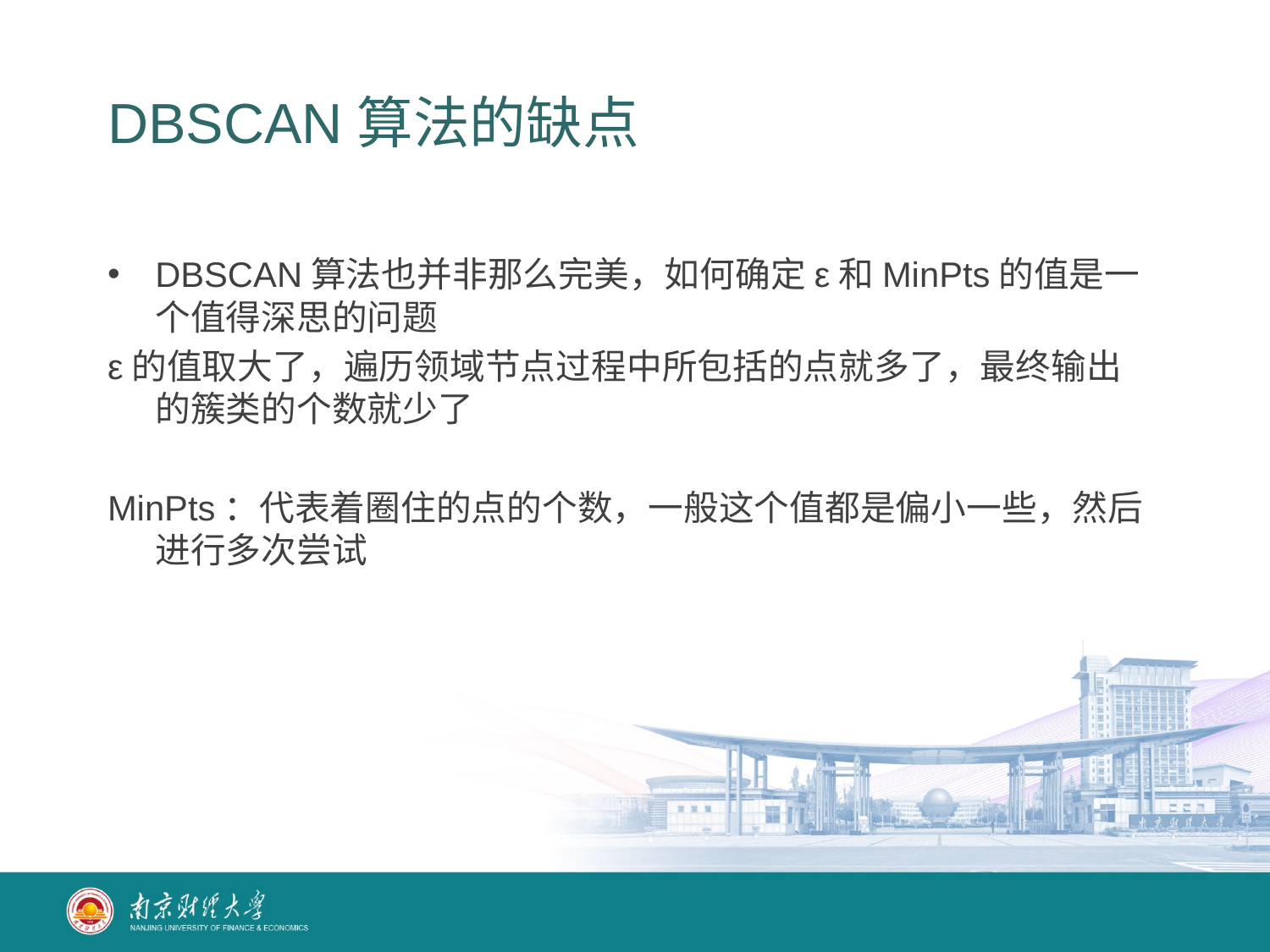

# DBSCAN算法的缺点
DBSCAN算法也并非那么完美，如何确定ε和MinPts的值是一个值得深思的问题
ε的值取大了，遍历领域节点过程中所包括的点就多了，最终输出的簇类的个数就少了

MinPts：代表着圈住的点的个数，一般这个值都是偏小一些，然后进行多次尝试